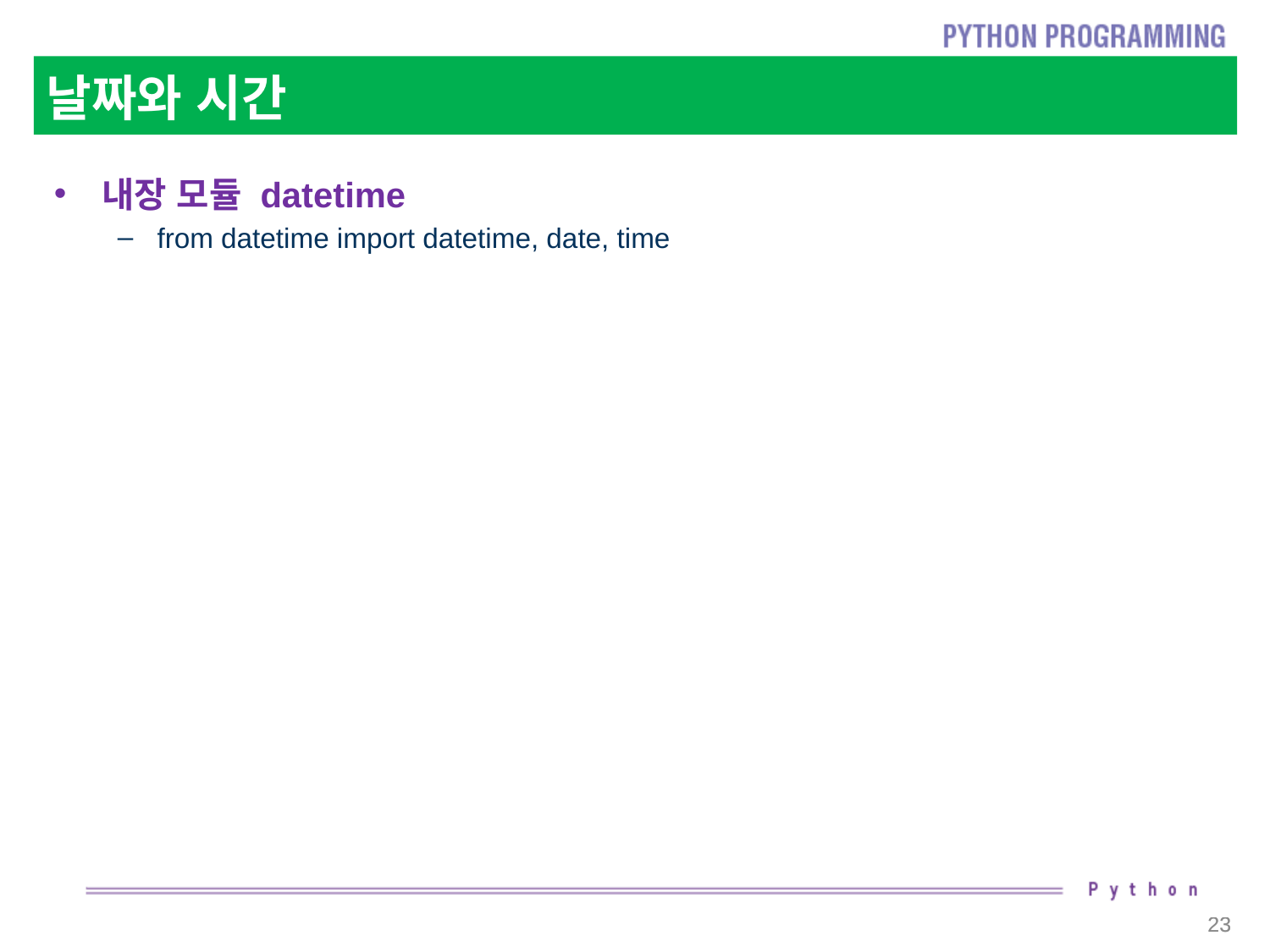

# 날짜와 시간
내장 모듈 datetime
from datetime import datetime, date, time
23